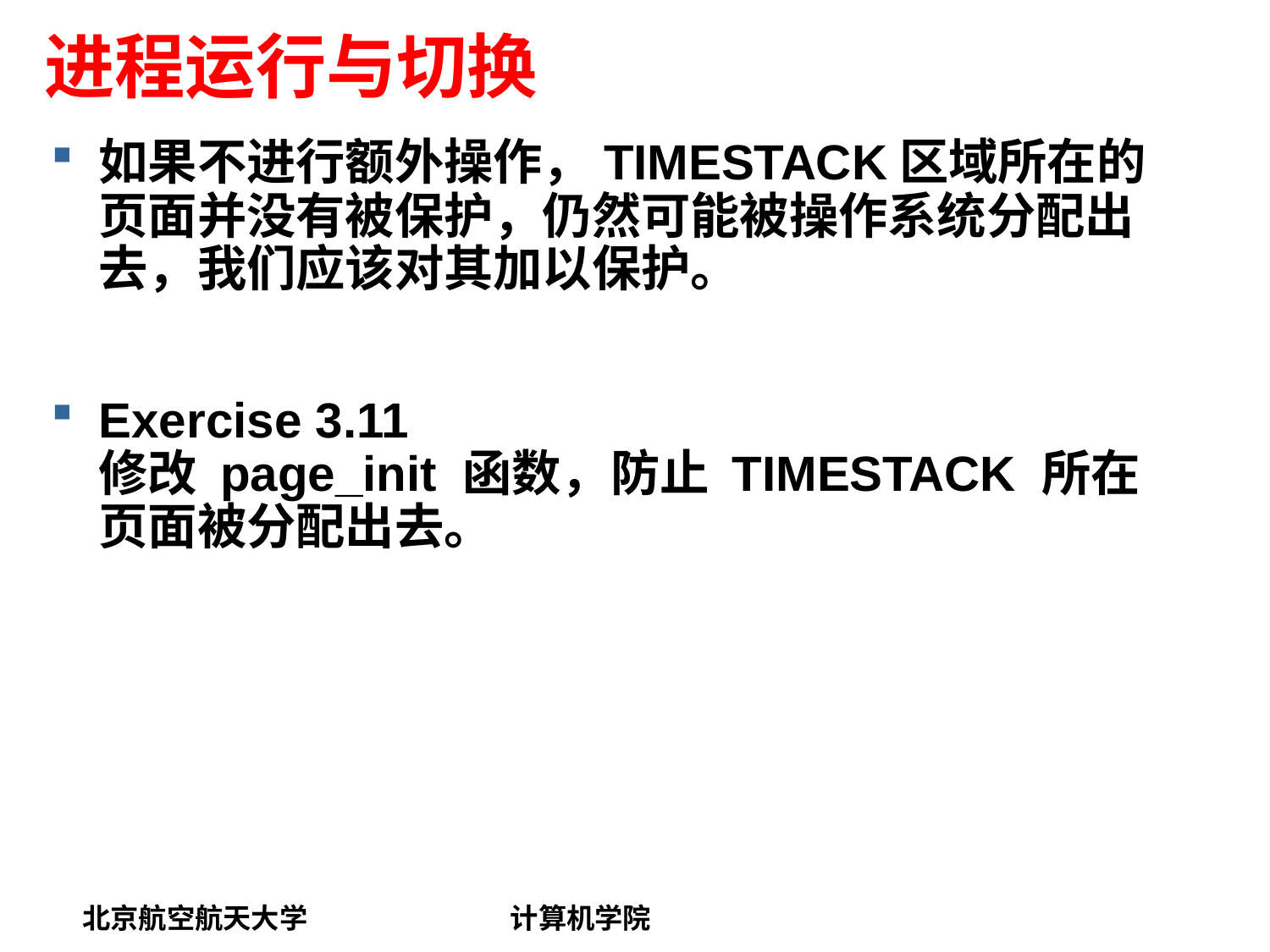

# 进程运行与切换
如果不进行额外操作，TIMESTACK区域所在的页面并没有被保护，仍然可能被操作系统分配出去，我们应该对其加以保护。

Exercise 3.11
修改 page_init 函数，防止 TIMESTACK 所在页面被分配出去。